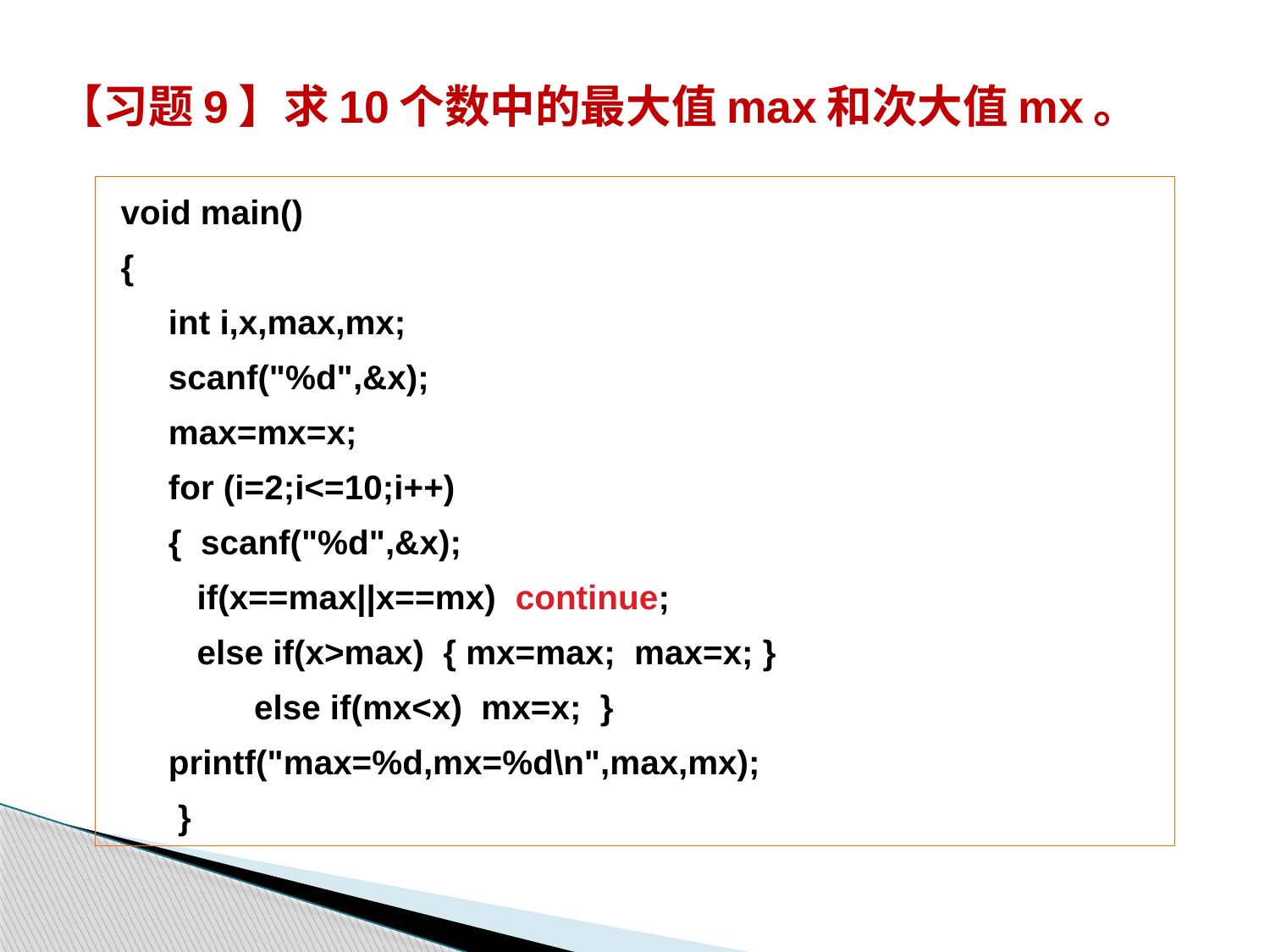

# 【习题9】求10个数中的最大值max和次大值mx。
void main()
{
     int i,x,max,mx;
     scanf("%d",&x);
     max=mx=x;
     for (i=2;i<=10;i++)
     {  scanf("%d",&x);
        if(x==max||x==mx)  continue;
        else if(x>max)  { mx=max;  max=x; }
              else if(mx<x)  mx=x;  }
     printf("max=%d,mx=%d\n",max,mx);
      }